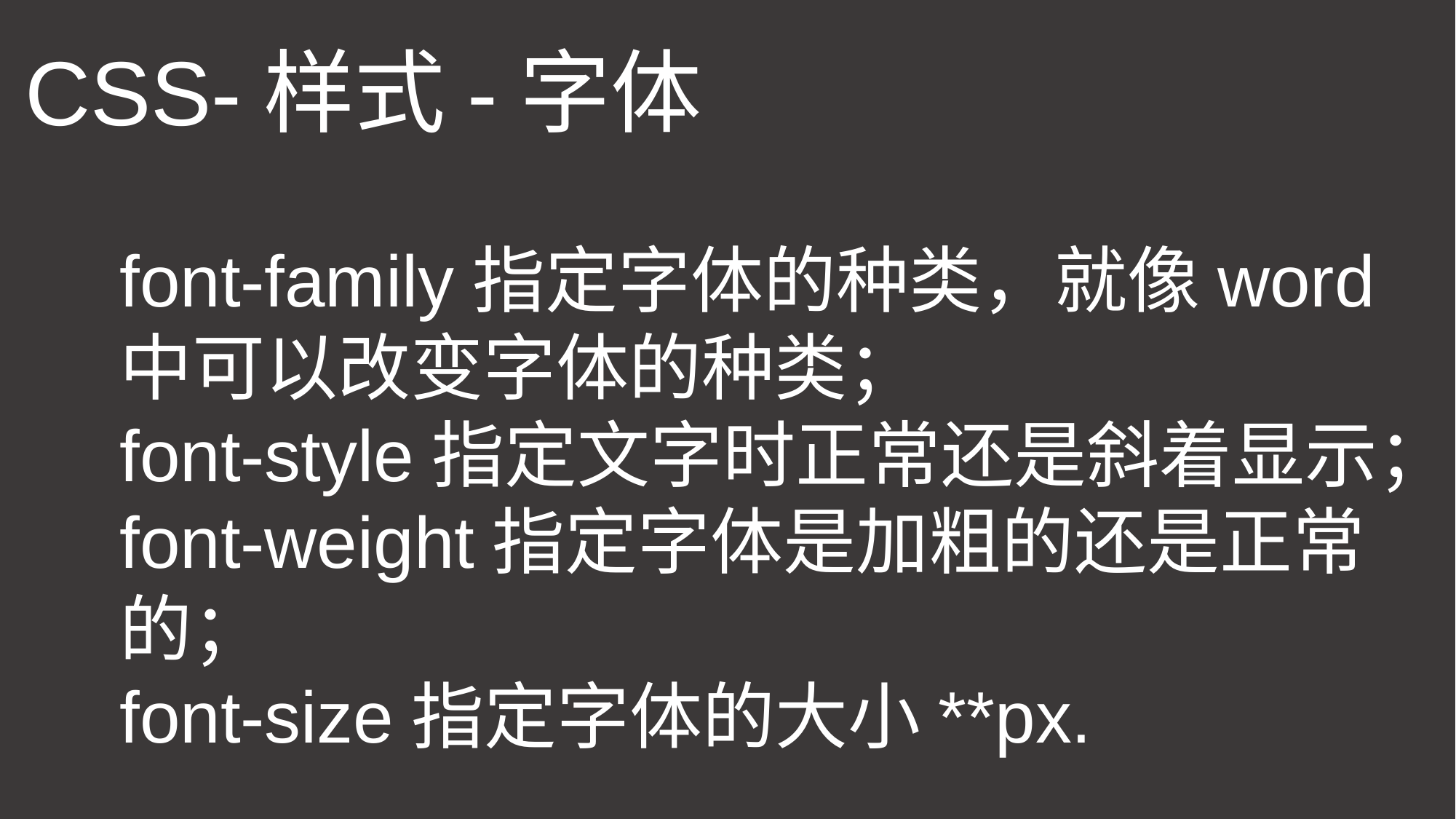

CSS-样式-字体
font-family指定字体的种类，就像word中可以改变字体的种类；
font-style指定文字时正常还是斜着显示；
font-weight指定字体是加粗的还是正常的；
font-size指定字体的大小**px.